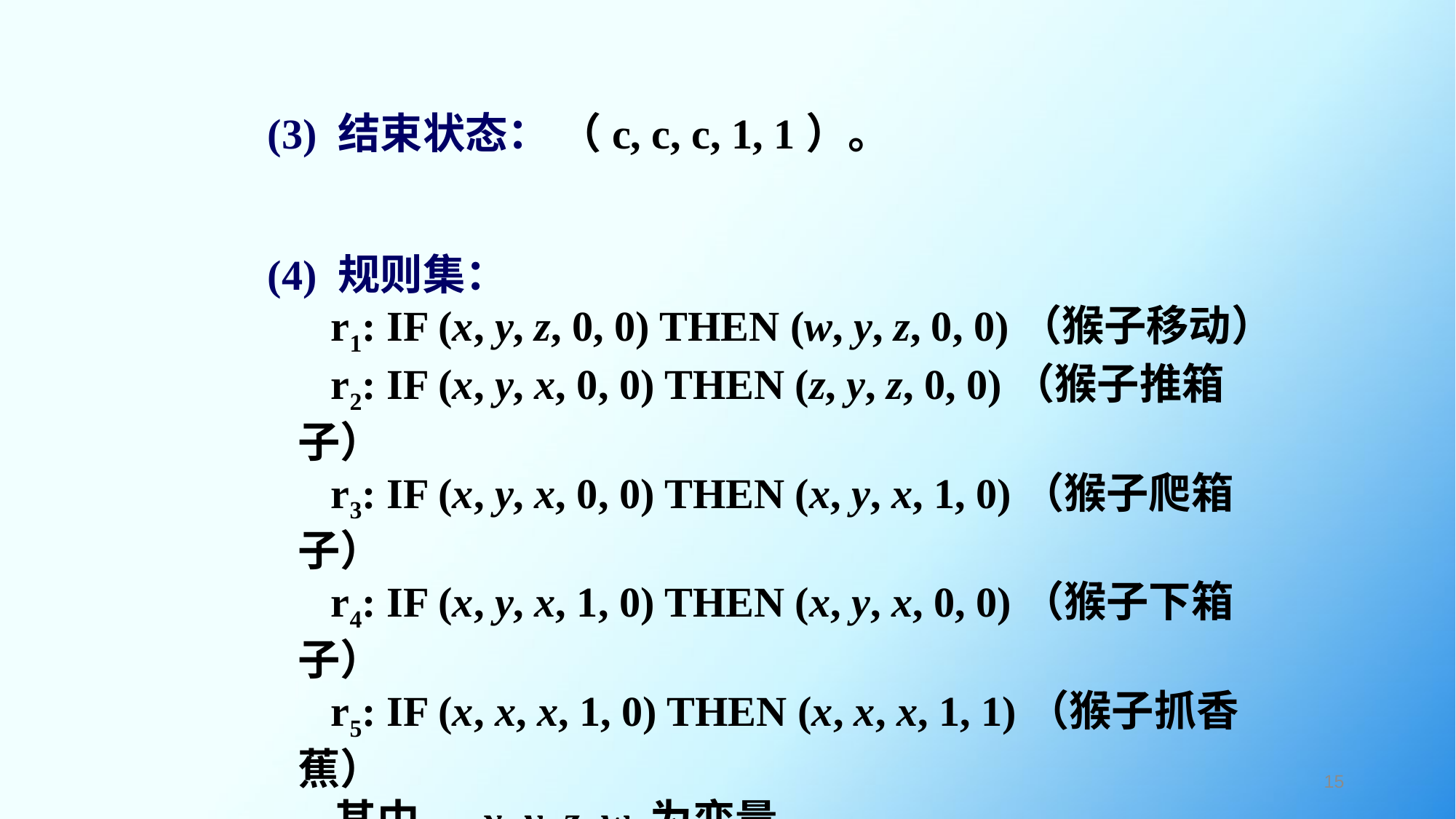

(3) 结束状态： （c, c, c, 1, 1）。
 (4) 规则集：
       r1: IF (x, y, z, 0, 0) THEN (w, y, z, 0, 0)（猴子移动）
       r2: IF (x, y, x, 0, 0) THEN (z, y, z, 0, 0)（猴子推箱子）
       r3: IF (x, y, x, 0, 0) THEN (x, y, x, 1, 0)（猴子爬箱子）
       r4: IF (x, y, x, 1, 0) THEN (x, y, x, 0, 0)（猴子下箱子）
       r5: IF (x, x, x, 1, 0) THEN (x, x, x, 1, 1)（猴子抓香蕉）
       其中， x, y, z, w 为变量。
15